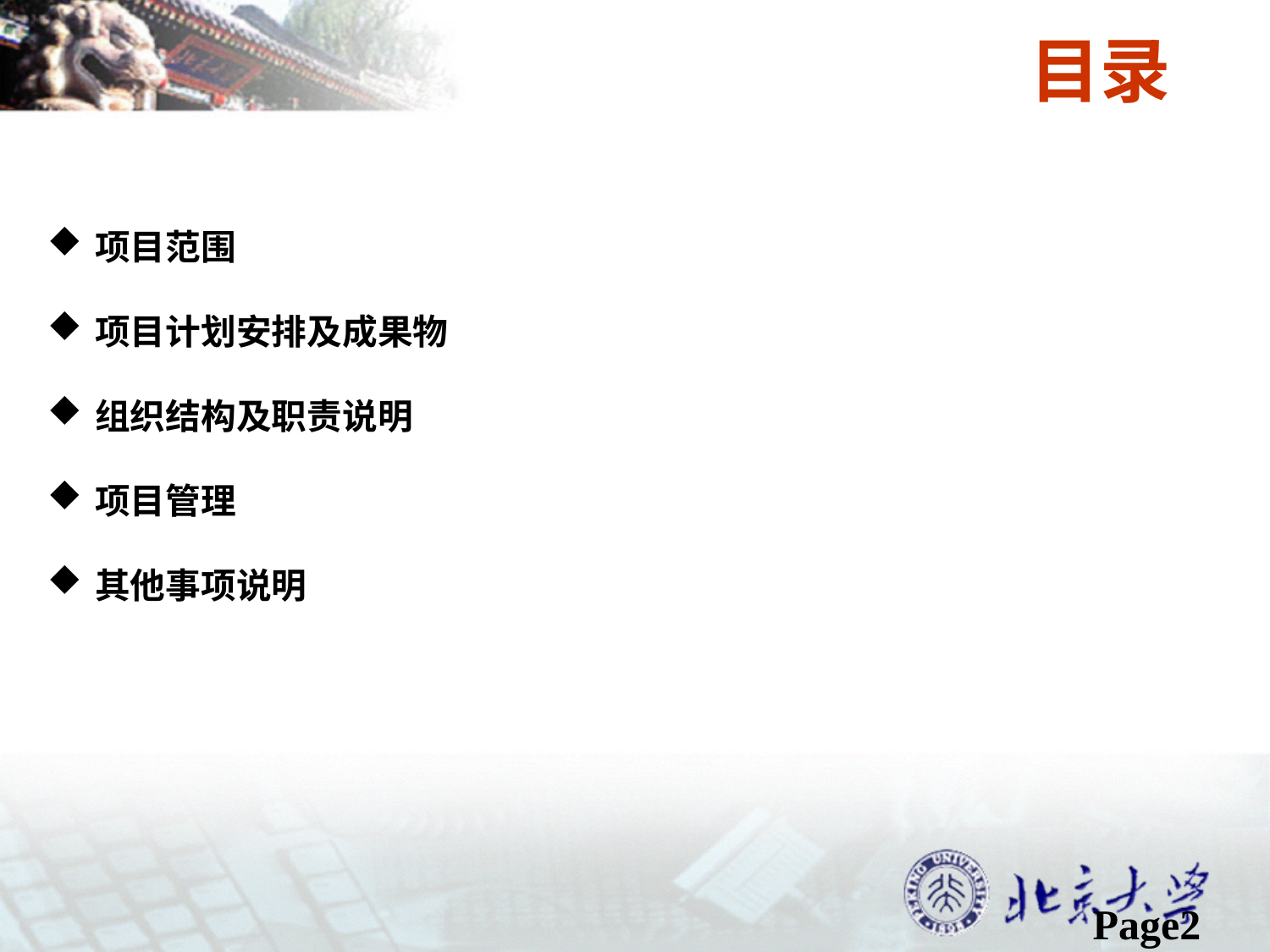

# 目录
项目范围
项目计划安排及成果物
组织结构及职责说明
项目管理
其他事项说明

Page2